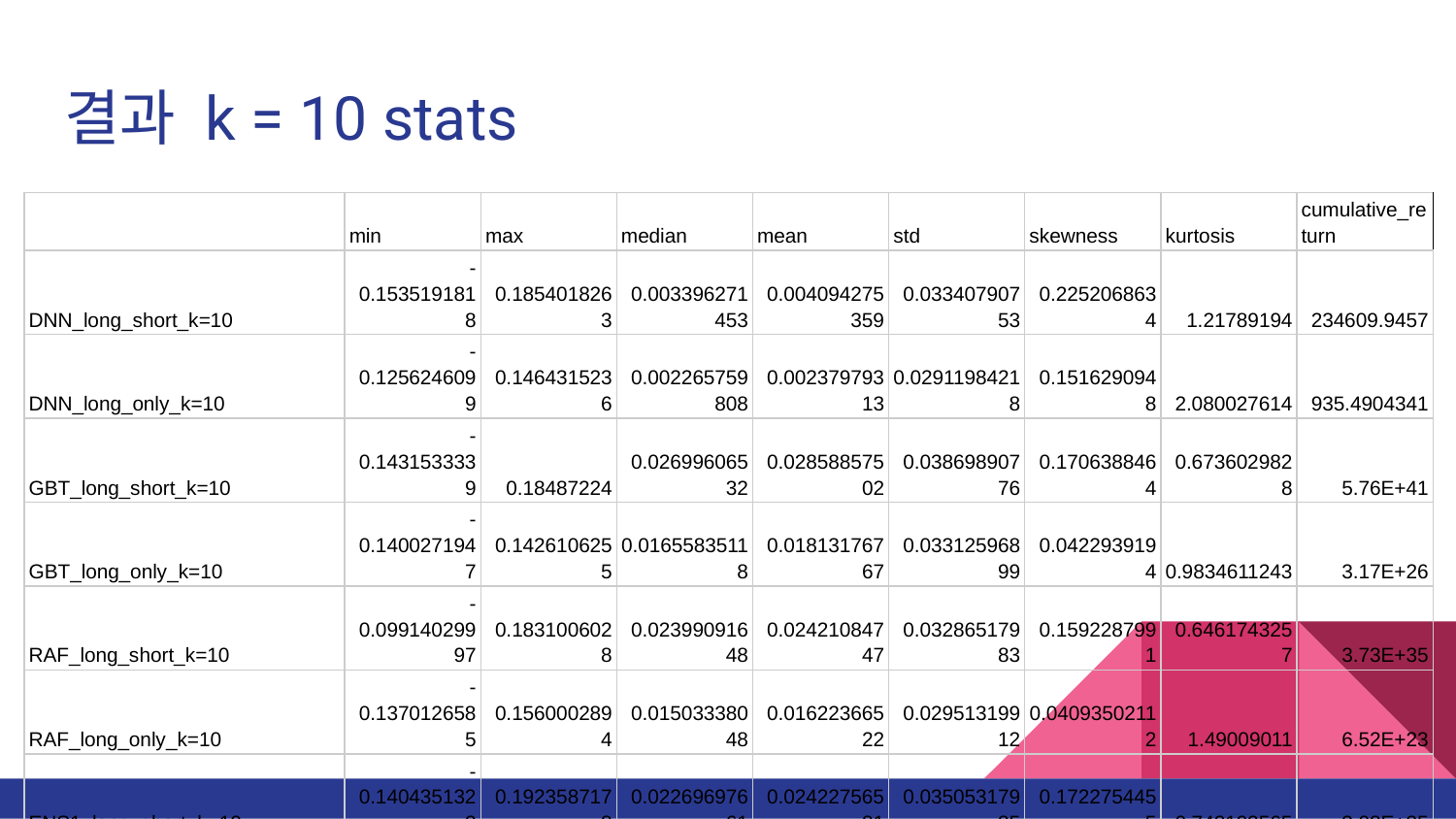

# 결과 k = 10 stats
|  | min | max | median | mean | std | skewness | kurtosis | cumulative\_return |
| --- | --- | --- | --- | --- | --- | --- | --- | --- |
| DNN\_long\_short\_k=10 | -0.1535191818 | 0.1854018263 | 0.003396271453 | 0.004094275359 | 0.03340790753 | 0.2252068634 | 1.21789194 | 234609.9457 |
| DNN\_long\_only\_k=10 | -0.1256246099 | 0.1464315236 | 0.002265759808 | 0.00237979313 | 0.02911984218 | 0.1516290948 | 2.080027614 | 935.4904341 |
| GBT\_long\_short\_k=10 | -0.1431533339 | 0.18487224 | 0.02699606532 | 0.02858857502 | 0.03869890776 | 0.1706388464 | 0.6736029828 | 5.76E+41 |
| GBT\_long\_only\_k=10 | -0.1400271947 | 0.1426106255 | 0.01655835118 | 0.01813176767 | 0.03312596899 | 0.0422939194 | 0.9834611243 | 3.17E+26 |
| RAF\_long\_short\_k=10 | -0.09914029997 | 0.1831006028 | 0.02399091648 | 0.02421084747 | 0.03286517983 | 0.1592287991 | 0.6461743257 | 3.73E+35 |
| RAF\_long\_only\_k=10 | -0.1370126585 | 0.1560002894 | 0.01503338048 | 0.01622366522 | 0.02951319912 | 0.04093502112 | 1.49009011 | 6.52E+23 |
| ENS1\_long\_short\_k=10 | -0.1404351322 | 0.1923587178 | 0.02269697661 | 0.02422756581 | 0.03505317985 | 0.1722754455 | 0.742192565 | 3.08E+35 |
| ENS1\_long\_only\_k=10 | -0.1392271947 | 0.1438404102 | 0.01441418209 | 0.01565542209 | 0.03016998568 | -0.02925204979 | 1.614260241 | 8.58E+22 |